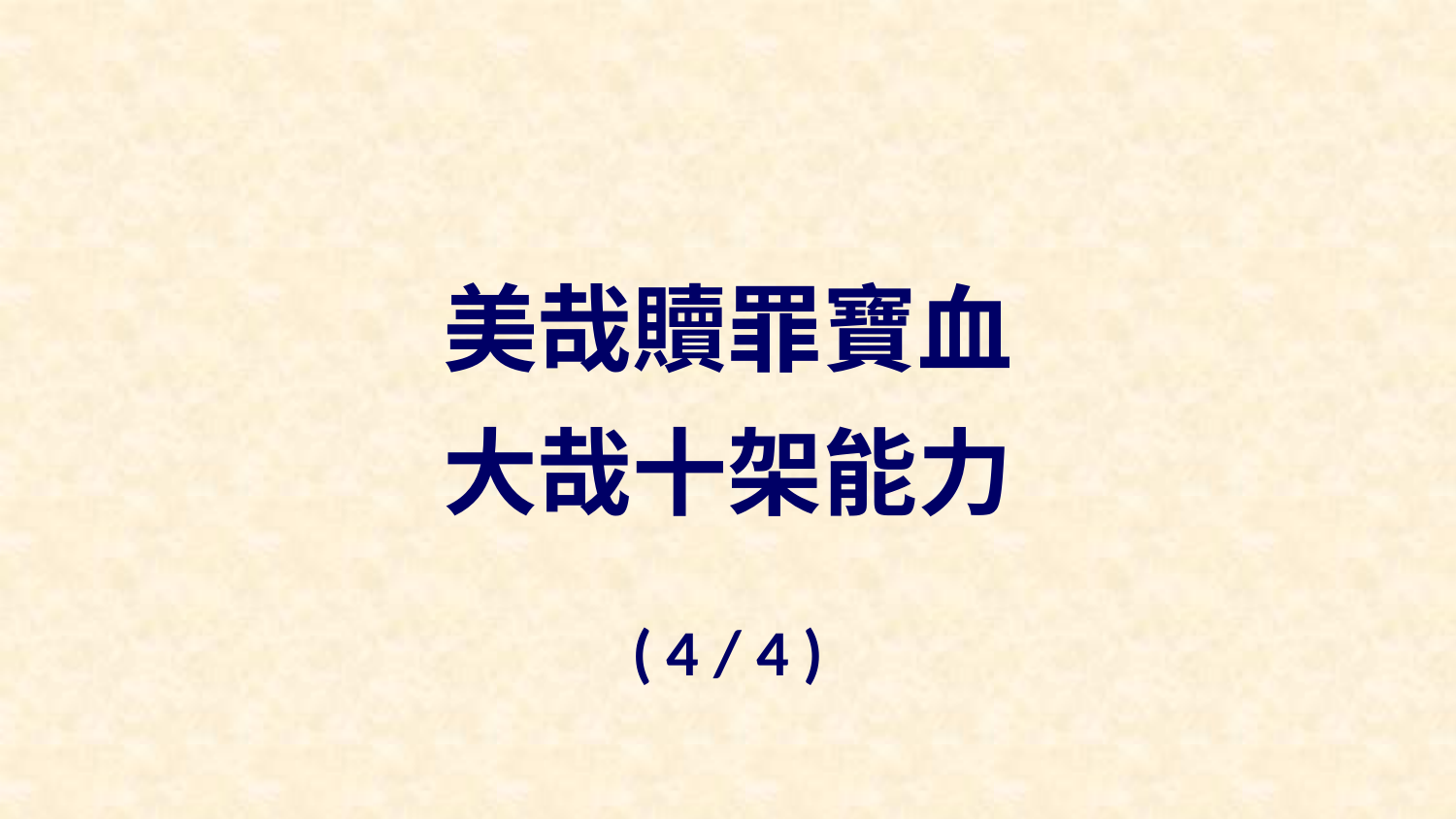

美哉贖罪寶血
大哉十架能力
( 4 / 4 )